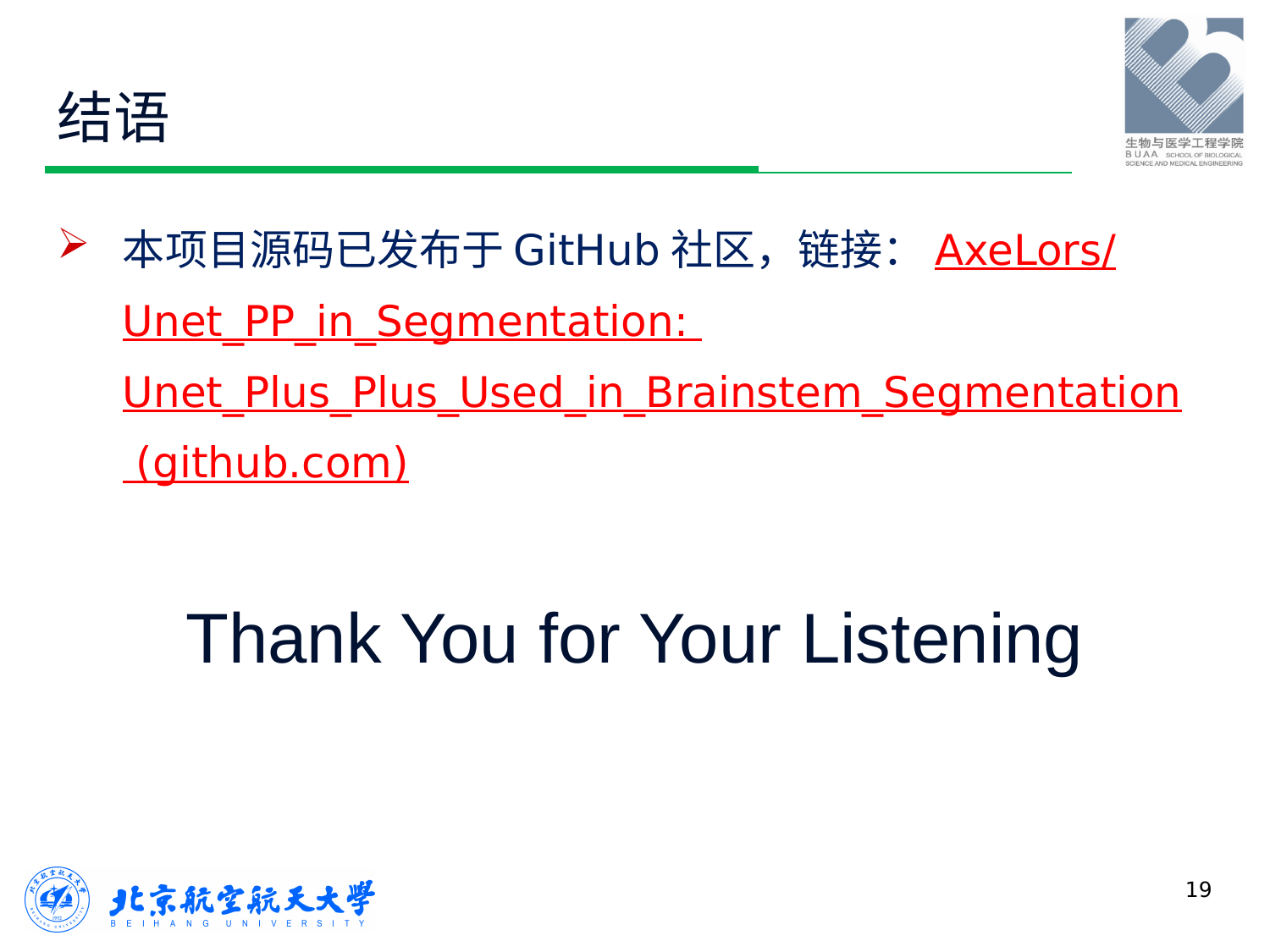

# 结语
本项目源码已发布于GitHub社区，链接：AxeLors/Unet_PP_in_Segmentation: Unet_Plus_Plus_Used_in_Brainstem_Segmentation (github.com)
Thank You for Your Listening
19